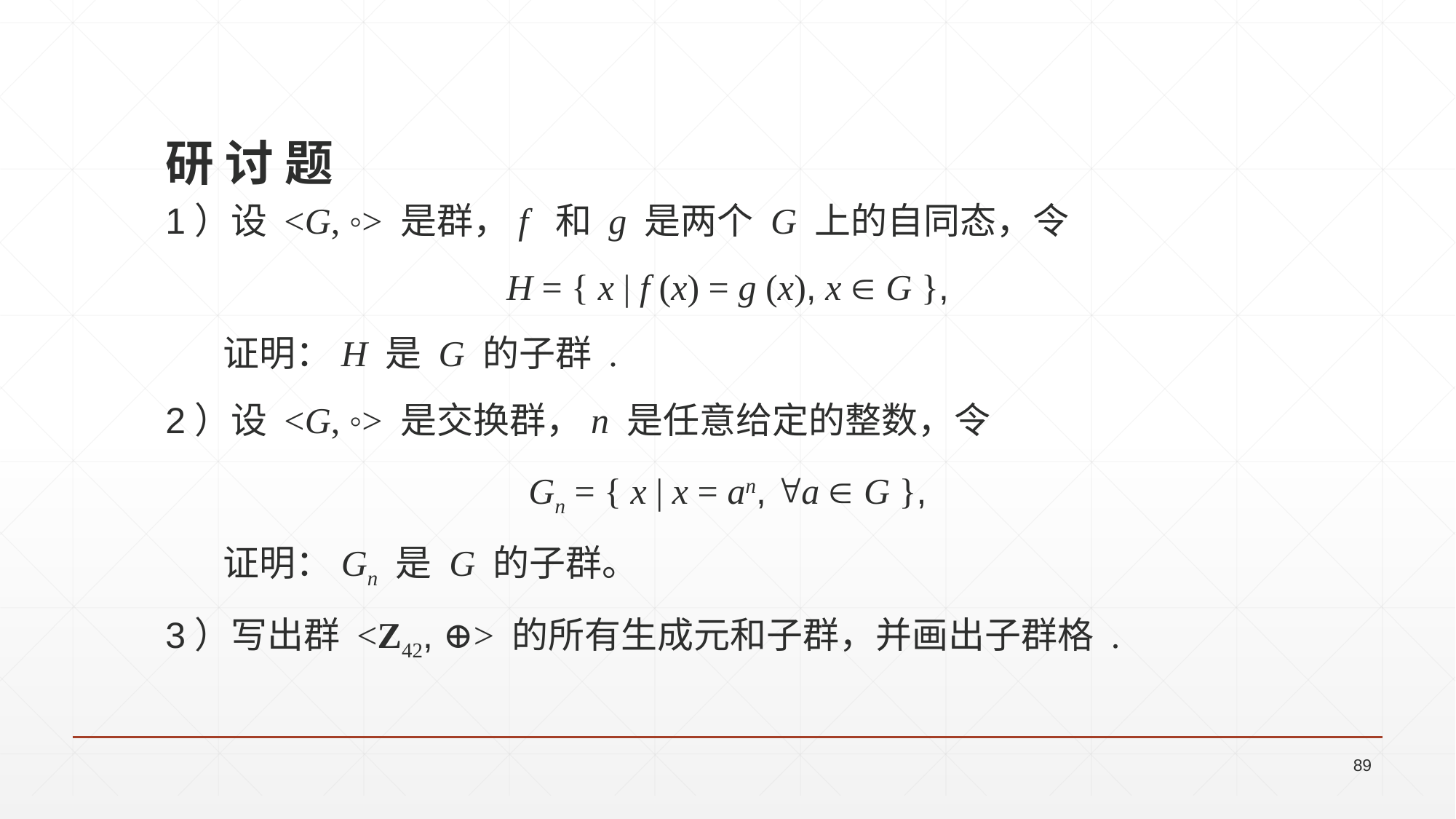

研 讨 题
1）设 <G, ◦> 是群，f  和 g 是两个 G 上的自同态，令
H = { x | f (x) = g (x), x ∈ G },
      证明：H 是 G 的子群 .
2）设 <G, ◦> 是交换群，n 是任意给定的整数，令
Gn = { x | x = an, ∀a ∈ G },
      证明：Gn 是 G 的子群。
3）写出群 <Z42, ⊕> 的所有生成元和子群，并画出子群格 .

89